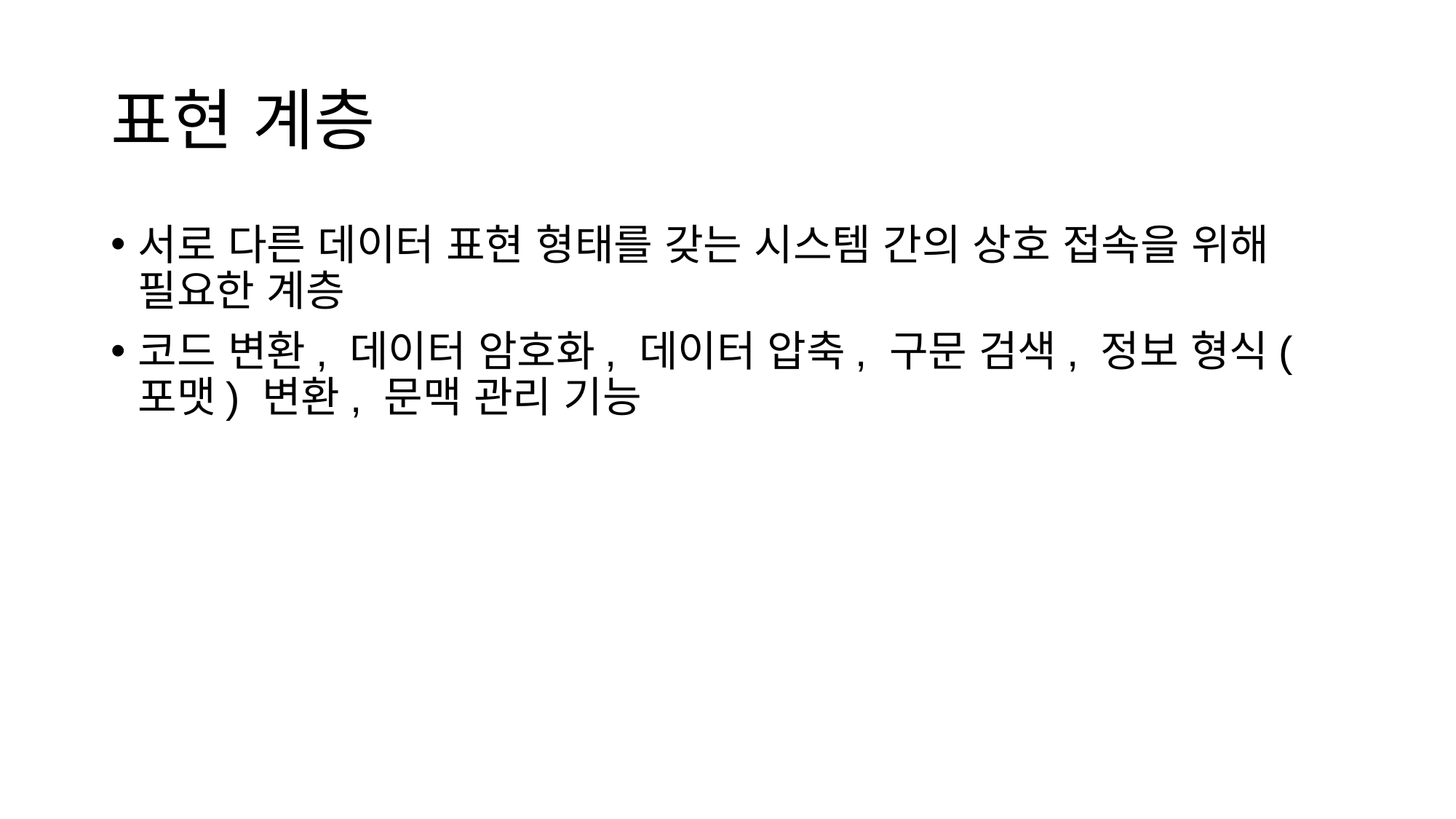

# 표현 계층
서로 다른 데이터 표현 형태를 갖는 시스템 간의 상호 접속을 위해 필요한 계층
코드 변환, 데이터 암호화, 데이터 압축, 구문 검색, 정보 형식(포맷) 변환, 문맥 관리 기능